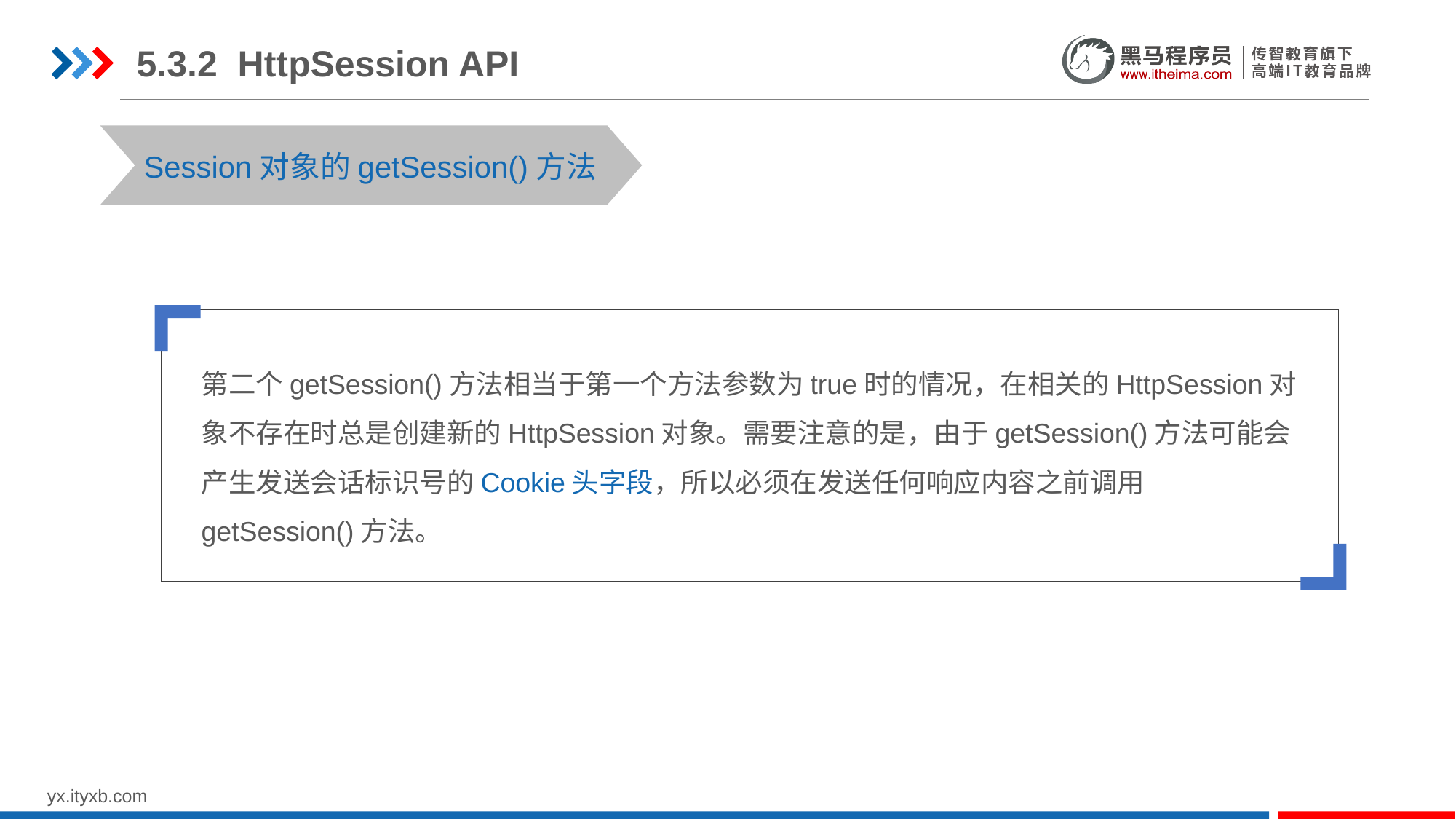

5.3.2  HttpSession API

Session对象的getSession()方法

第二个getSession()方法相当于第一个方法参数为true时的情况，在相关的HttpSession对象不存在时总是创建新的HttpSession对象。需要注意的是，由于getSession()方法可能会产生发送会话标识号的Cookie头字段，所以必须在发送任何响应内容之前调用getSession()方法。